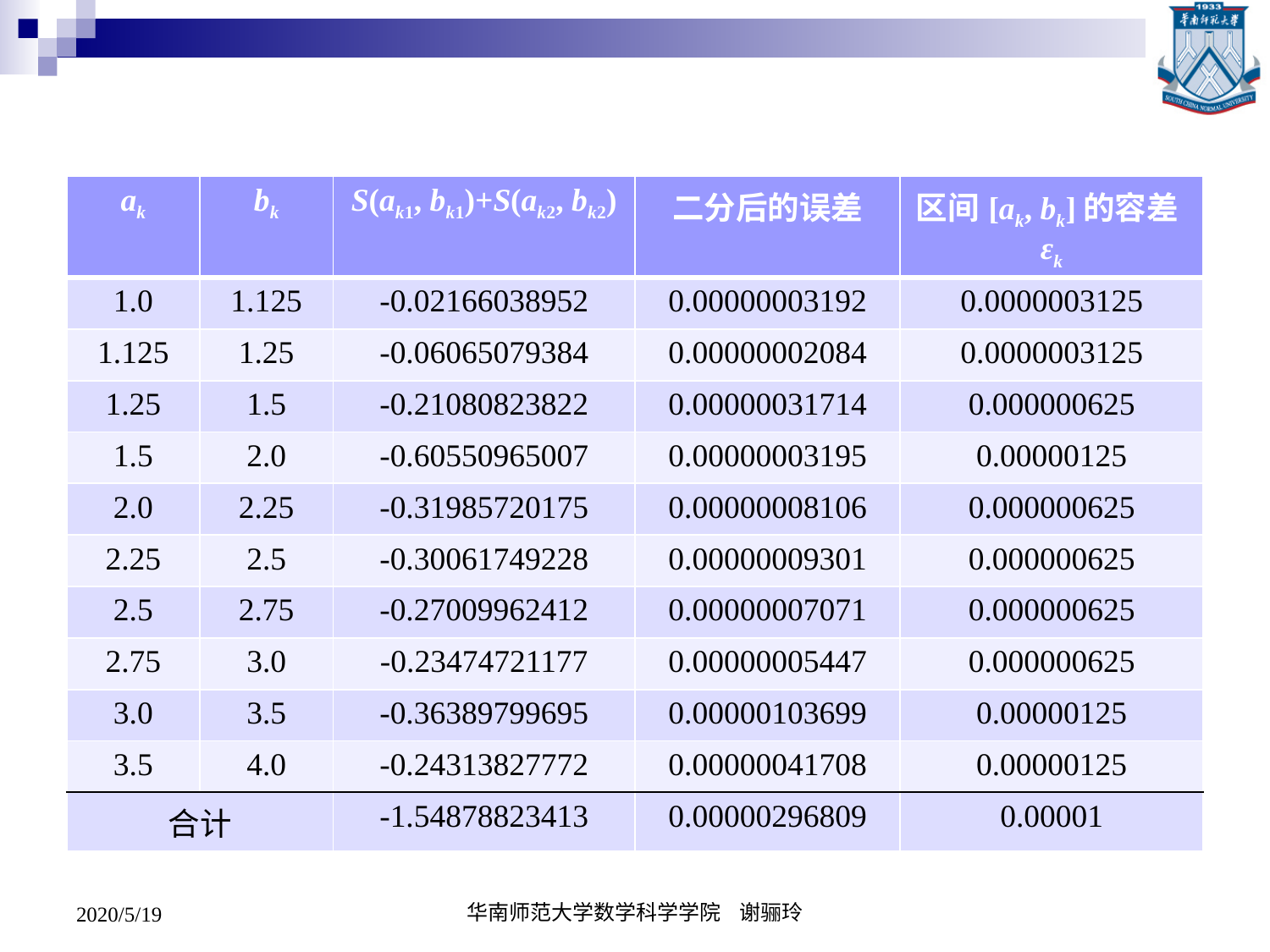

| ak | bk | S(ak1, bk1)+S(ak2, bk2) | 二分后的误差 | 区间[ak, bk]的容差εk |
| --- | --- | --- | --- | --- |
| 1.0 | 1.125 | -0.02166038952 | 0.00000003192 | 0.0000003125 |
| 1.125 | 1.25 | -0.06065079384 | 0.00000002084 | 0.0000003125 |
| 1.25 | 1.5 | -0.21080823822 | 0.00000031714 | 0.000000625 |
| 1.5 | 2.0 | -0.60550965007 | 0.00000003195 | 0.00000125 |
| 2.0 | 2.25 | -0.31985720175 | 0.00000008106 | 0.000000625 |
| 2.25 | 2.5 | -0.30061749228 | 0.00000009301 | 0.000000625 |
| 2.5 | 2.75 | -0.27009962412 | 0.00000007071 | 0.000000625 |
| 2.75 | 3.0 | -0.23474721177 | 0.00000005447 | 0.000000625 |
| 3.0 | 3.5 | -0.36389799695 | 0.00000103699 | 0.00000125 |
| 3.5 | 4.0 | -0.24313827772 | 0.00000041708 | 0.00000125 |
| 合计 |  | -1.54878823413 | 0.00000296809 | 0.00001 |
2020/5/19
华南师范大学数学科学学院    谢骊玲